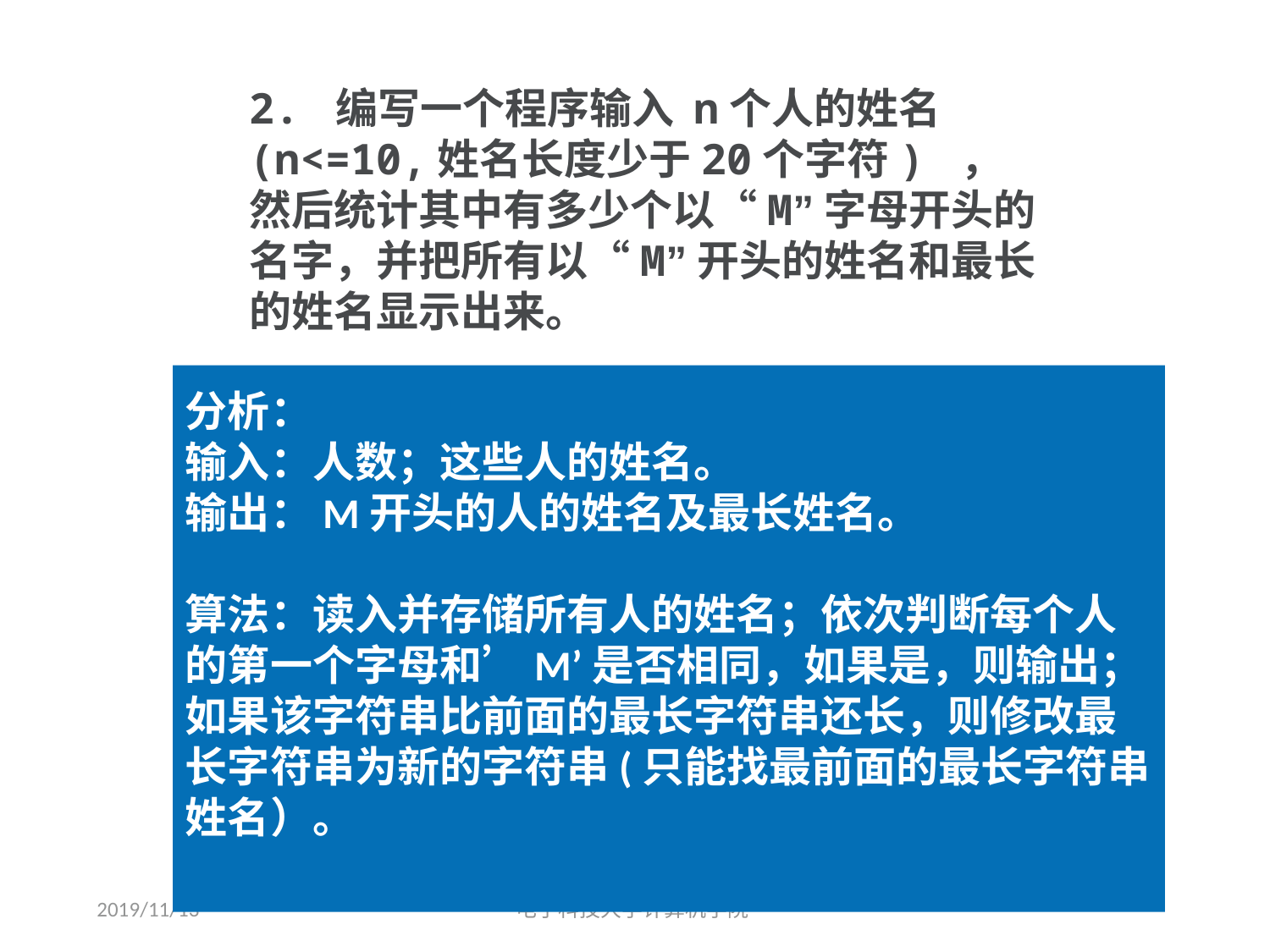

2. 编写一个程序输入 n个人的姓名(n<=10,姓名长度少于20个字符) ，然后统计其中有多少个以“M”字母开头的名字，并把所有以“M”开头的姓名和最长的姓名显示出来。

分析：
输入：人数；这些人的姓名。
输出：M开头的人的姓名及最长姓名。

算法：读入并存储所有人的姓名；依次判断每个人的第一个字母和’M’是否相同，如果是，则输出；如果该字符串比前面的最长字符串还长，则修改最长字符串为新的字符串(只能找最前面的最长字符串姓名）。

2019/11/13
电子科技大学计算机学院